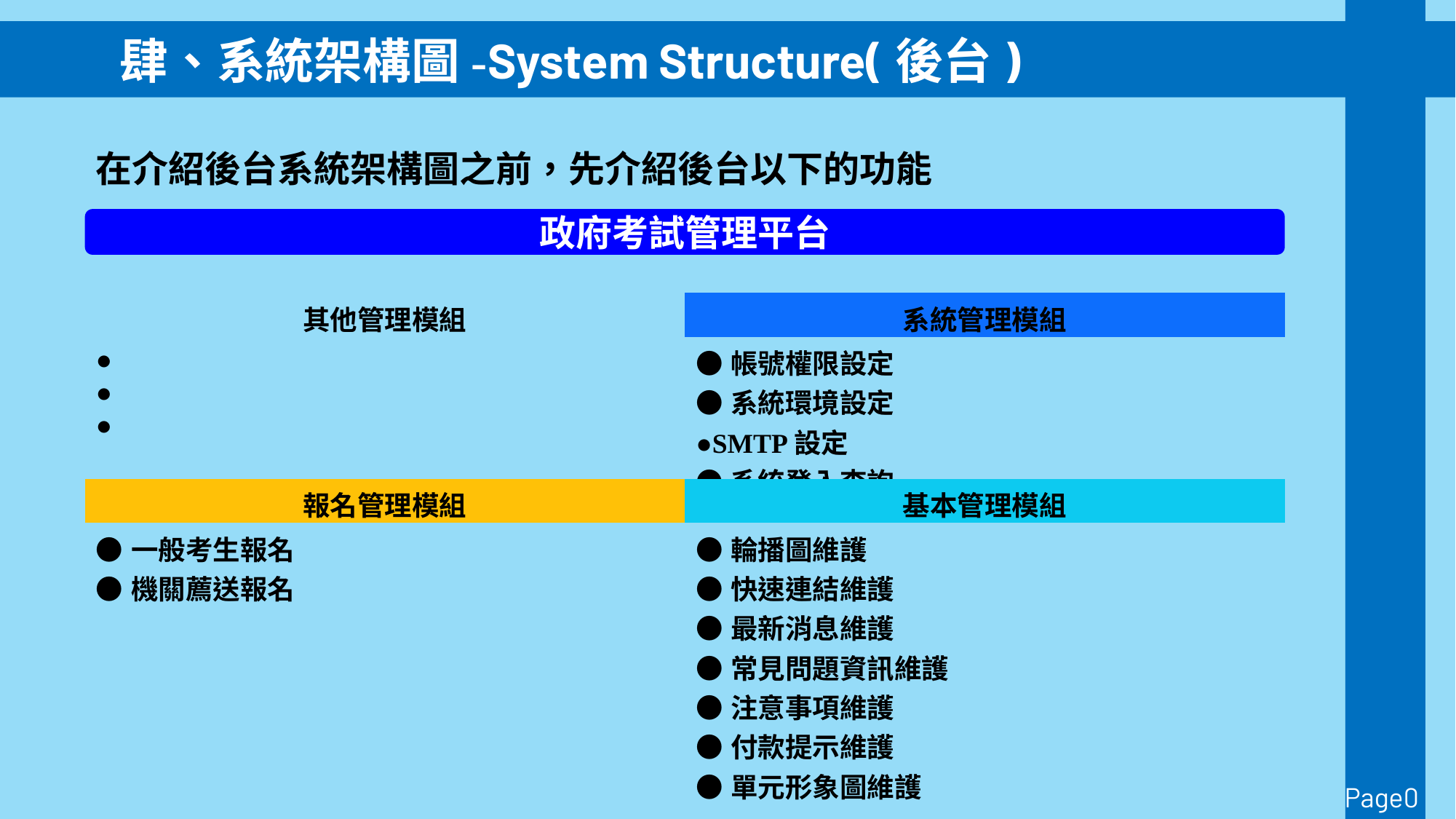

肆、系統架構圖-System Structure(後台)
在介紹後台系統架構圖之前，先介紹後台以下的功能
政府考試管理平台
| 其他管理模組 | 系統管理模組 |
| --- | --- |
| ● ● ● | ●帳號權限設定 ●系統環境設定 ●SMTP設定 ●系統登入查詢 |
| 報名管理模組 | 基本管理模組 |
| ●一般考生報名 ●機關薦送報名 | ●輪播圖維護 ●快速連結維護 ●最新消息維護 ●常見問題資訊維護 ●注意事項維護 ●付款提示維護 ●單元形象圖維護 |
Page07